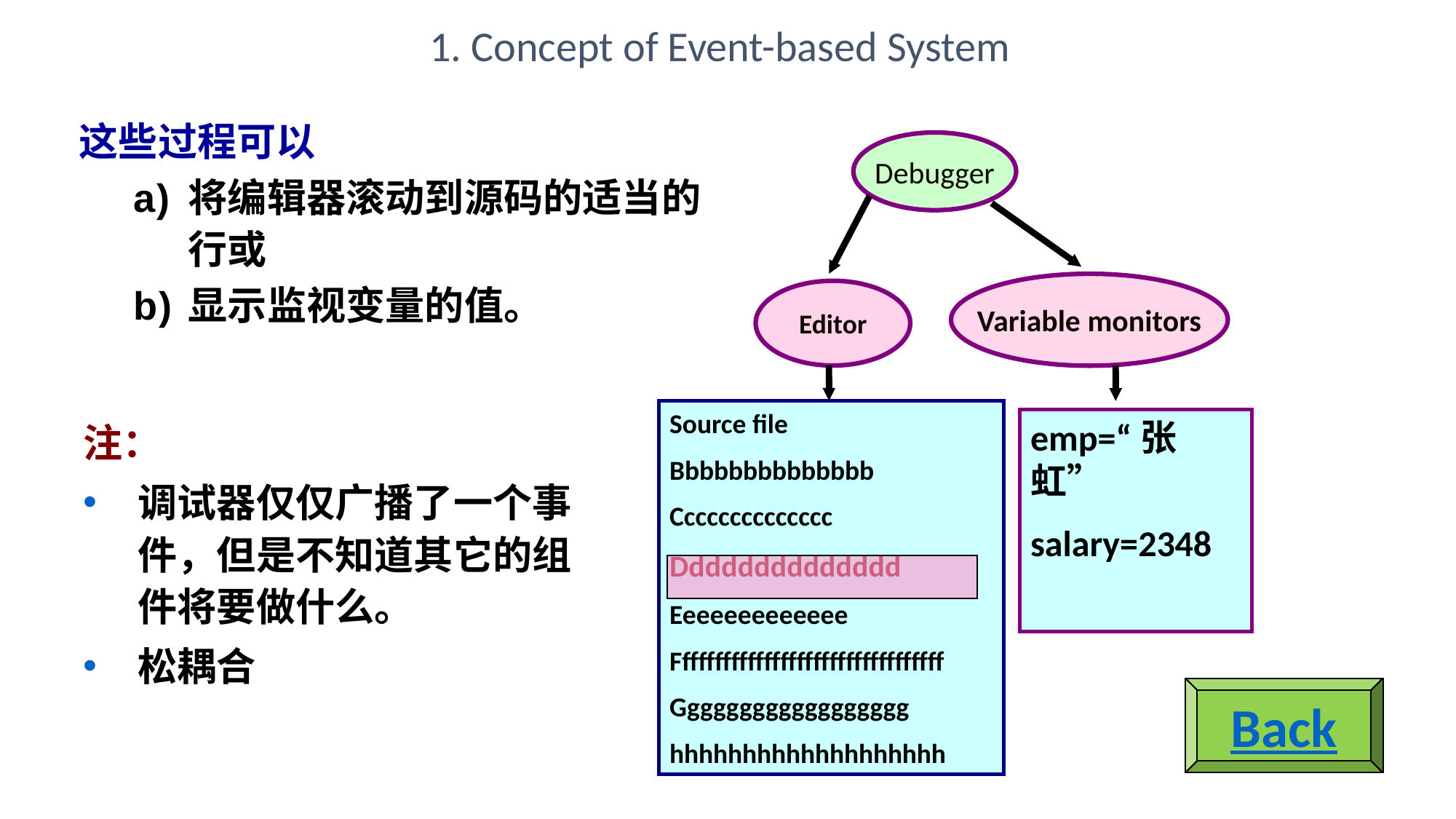

1. Concept of Event-based System
这些过程可以
将编辑器滚动到源码的适当的行或
显示监视变量的值。
Debugger

Variable monitors
Editor

Source file
Bbbbbbbbbbbbbb
Cccccccccccccc
Dddddddddddddd
Eeeeeeeeeeeee
Fffffffffffffffffffffffffffffffff
Gggggggggggggggggg
hhhhhhhhhhhhhhhhhhh
注：
调试器仅仅广播了一个事件，但是不知道其它的组件将要做什么。
松耦合
emp=“张虹”
salary=2348

Back